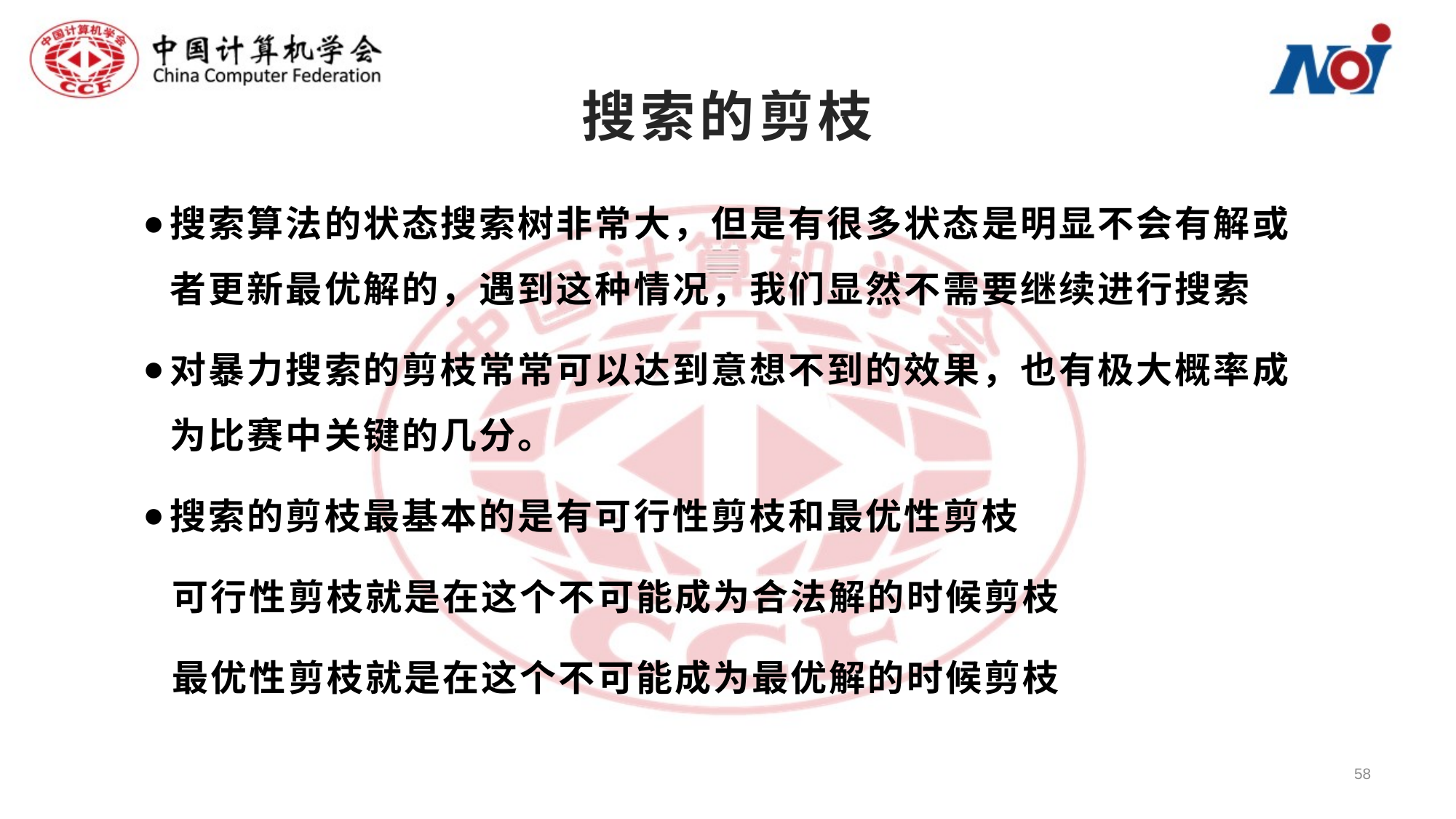

# 搜索的剪枝
搜索算法的状态搜索树非常大，但是有很多状态是明显不会有解或者更新最优解的，遇到这种情况，我们显然不需要继续进行搜索
对暴力搜索的剪枝常常可以达到意想不到的效果，也有极大概率成为比赛中关键的几分。
搜索的剪枝最基本的是有可行性剪枝和最优性剪枝
  可行性剪枝就是在这个不可能成为合法解的时候剪枝
  最优性剪枝就是在这个不可能成为最优解的时候剪枝

58